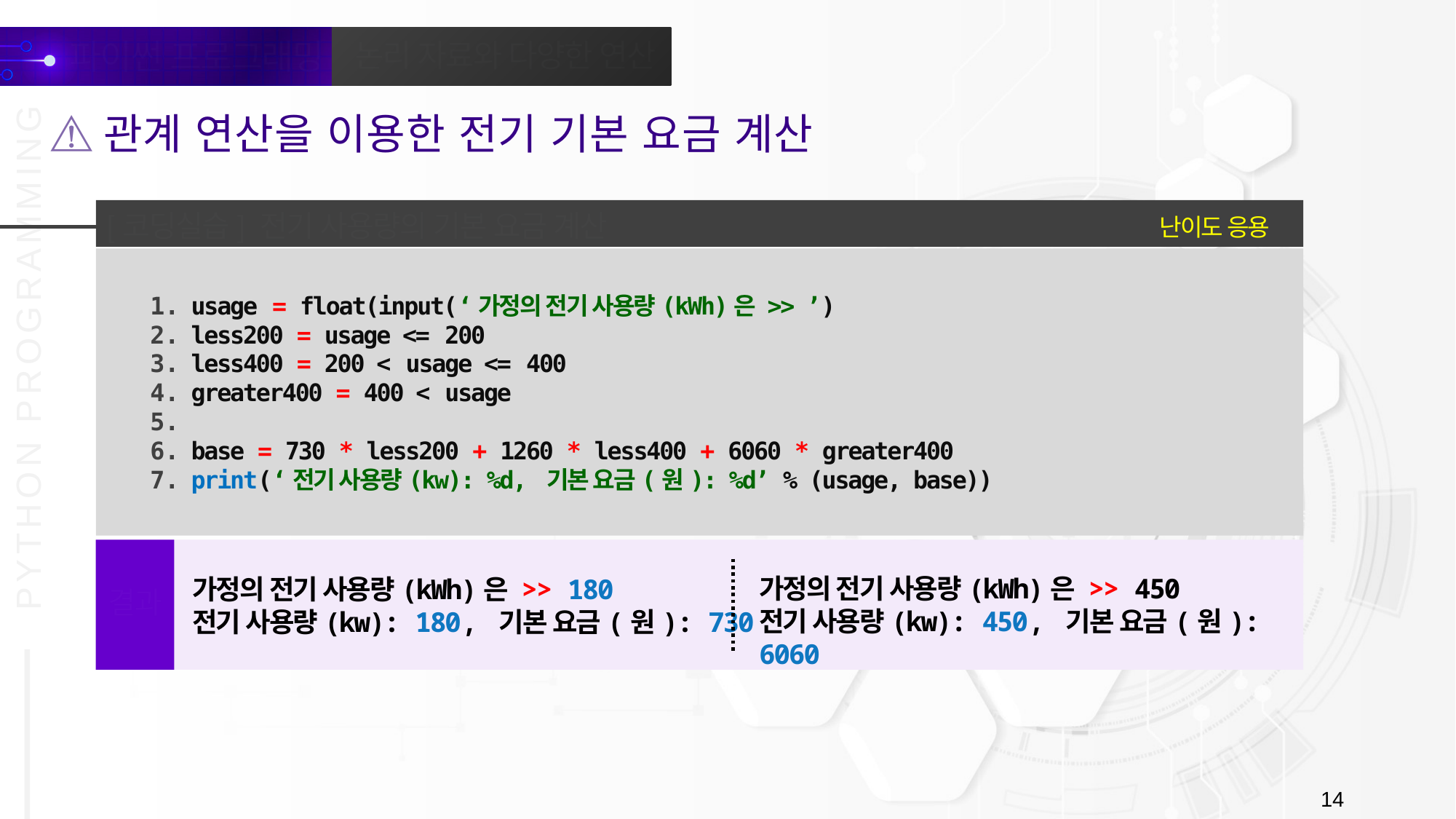

관계 연산을 이용한 전기 기본 요금 계산

난이도 응용
[코딩실습] 전기 사용량의 기본 요금 계산
usage = float(input(‘가정의 전기 사용량(kWh)은 >> ’)
less200 = usage <= 200
less400 = 200 < usage <= 400
greater400 = 400 < usage

base = 730 * less200 + 1260 * less400 + 6060 * greater400
print(‘전기 사용량(kw): %d, 기본 요금(원): %d’ % (usage, base))
가정의 전기 사용량(kWh)은 >> 180
전기 사용량(kw): 180, 기본 요금(원): 730

가정의 전기 사용량(kWh)은 >> 450
전기 사용량(kw): 450, 기본 요금(원): 6060
결과
14